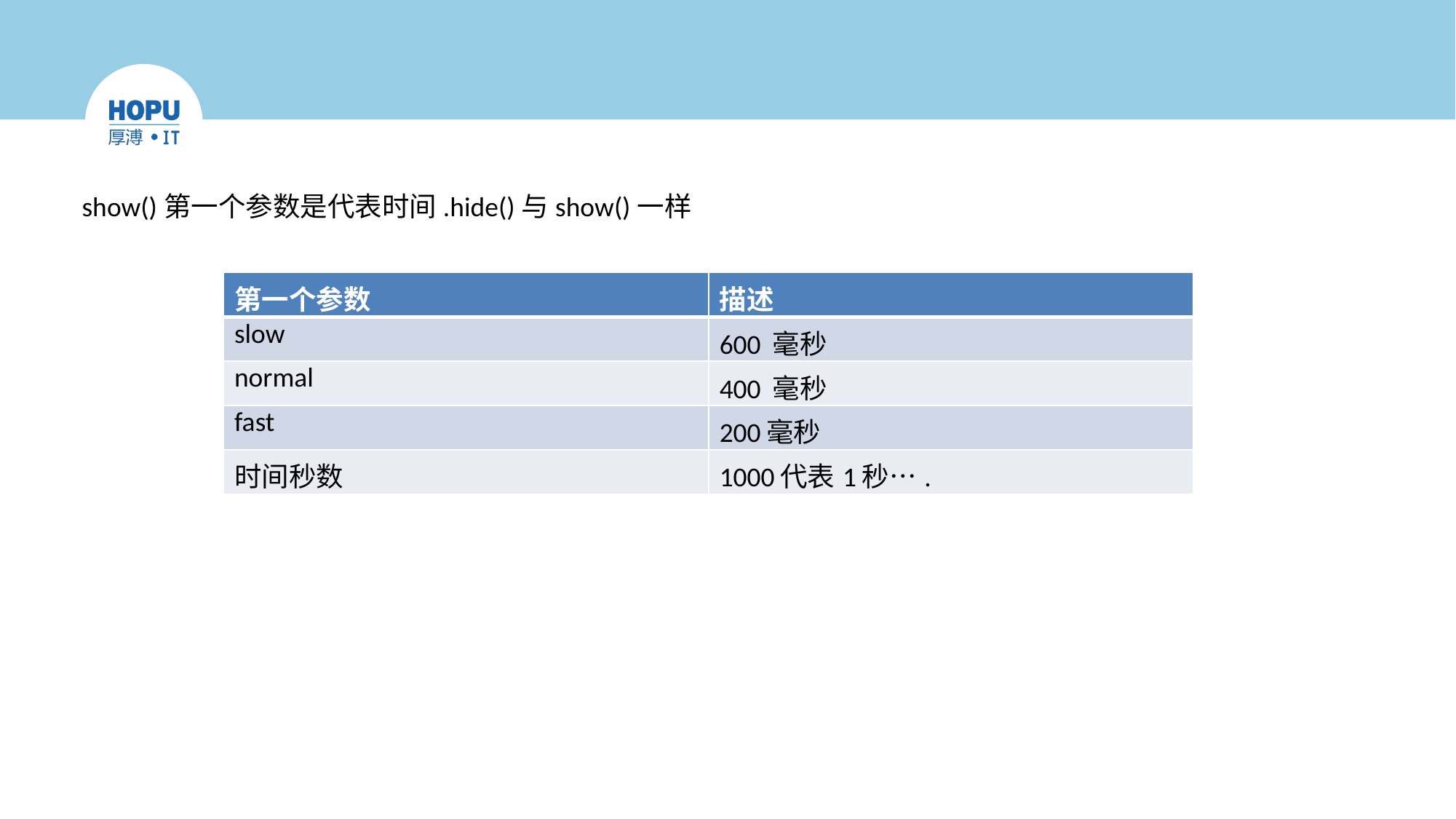

#

show()第一个参数是代表时间.hide()与show()一样
| 第一个参数 | 描述 |
| --- | --- |
| slow | 600 毫秒 |
| normal | 400 毫秒 |
| fast | 200毫秒 |
| 时间秒数 | 1000代表1秒…. |